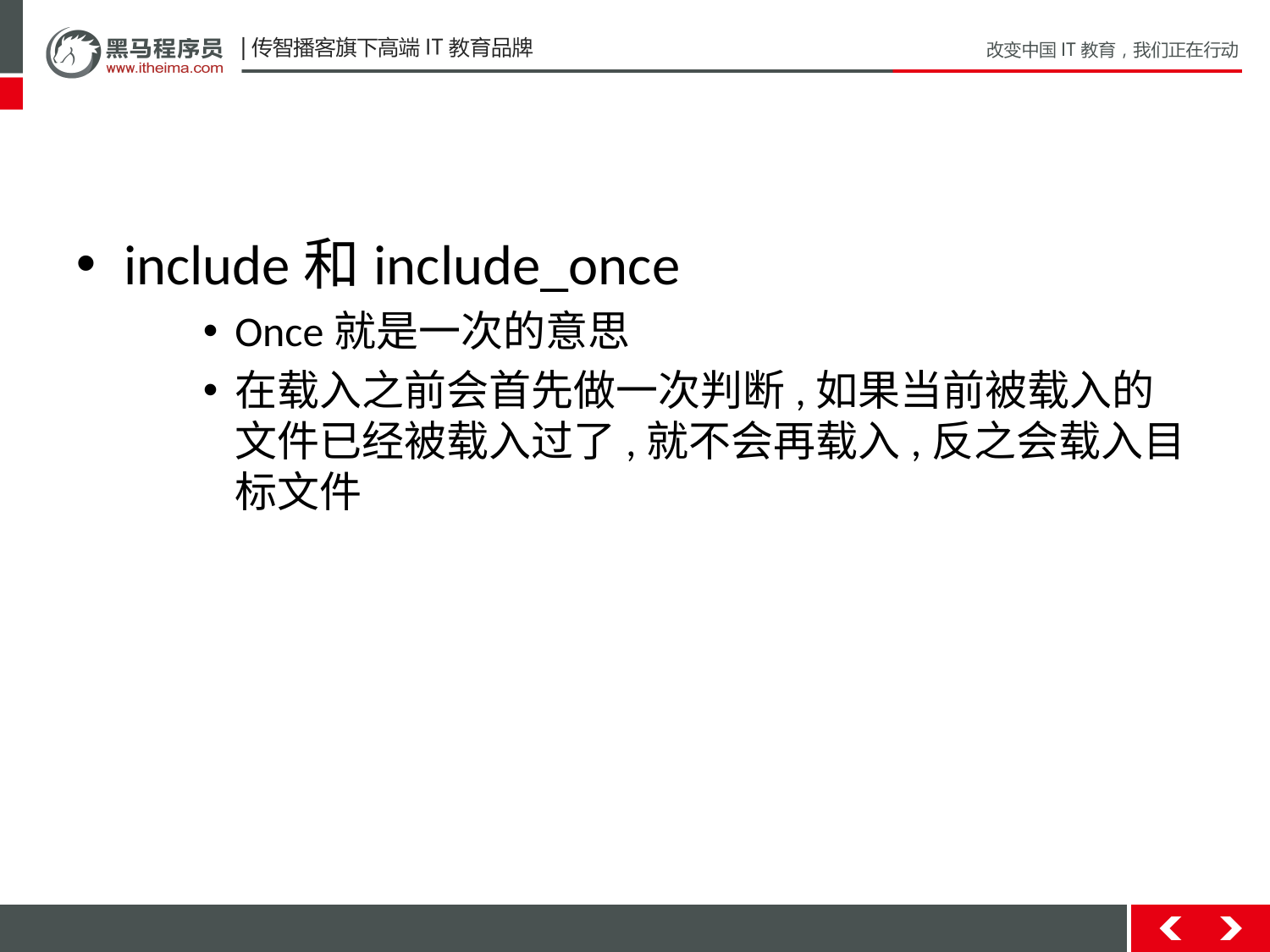

#
include和include_once
Once就是一次的意思
在载入之前会首先做一次判断,如果当前被载入的文件已经被载入过了,就不会再载入,反之会载入目标文件